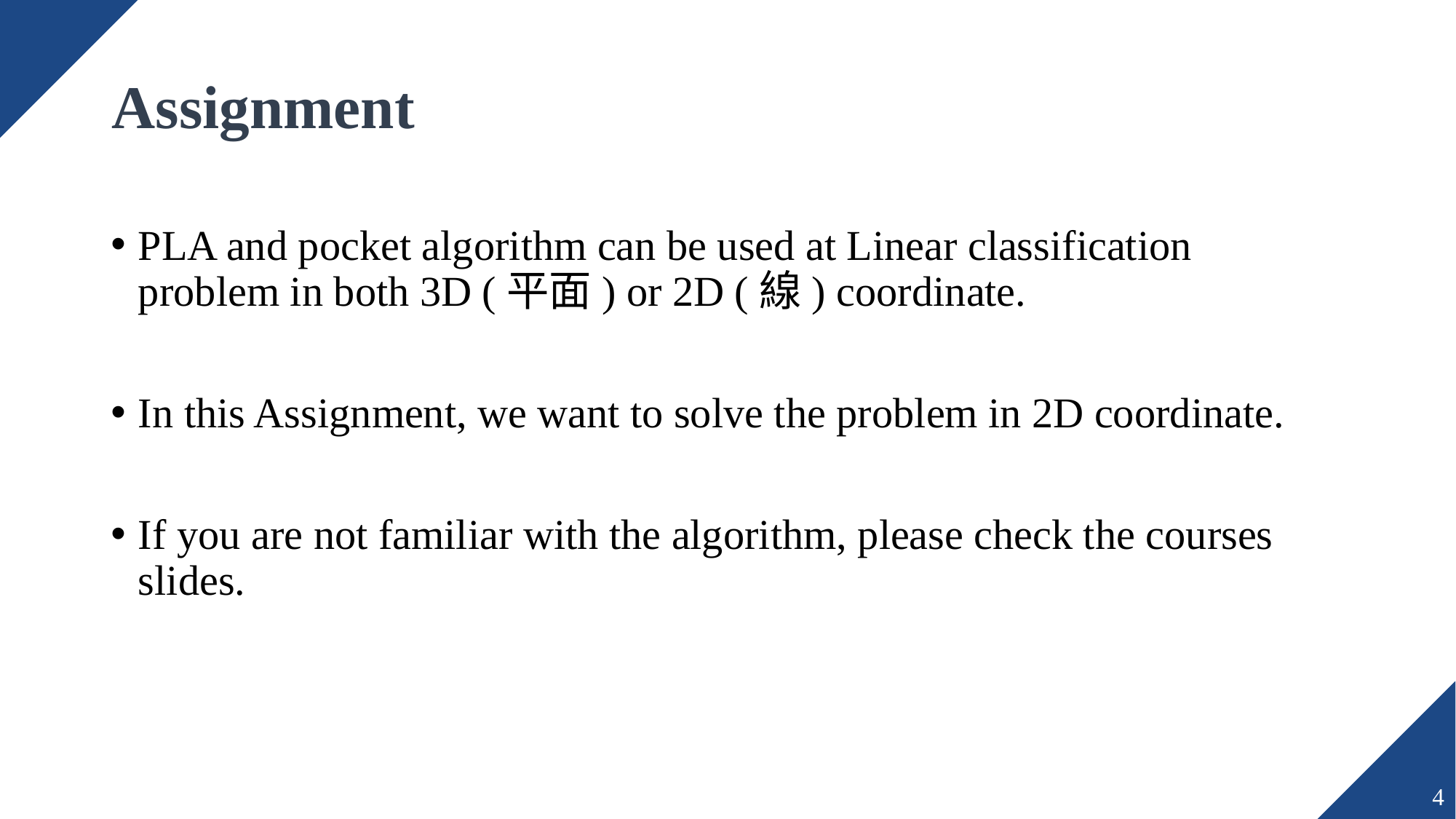

# Assignment
PLA and pocket algorithm can be used at Linear classification problem in both 3D (平面) or 2D (線) coordinate.

In this Assignment, we want to solve the problem in 2D coordinate.

If you are not familiar with the algorithm, please check the courses slides.
4